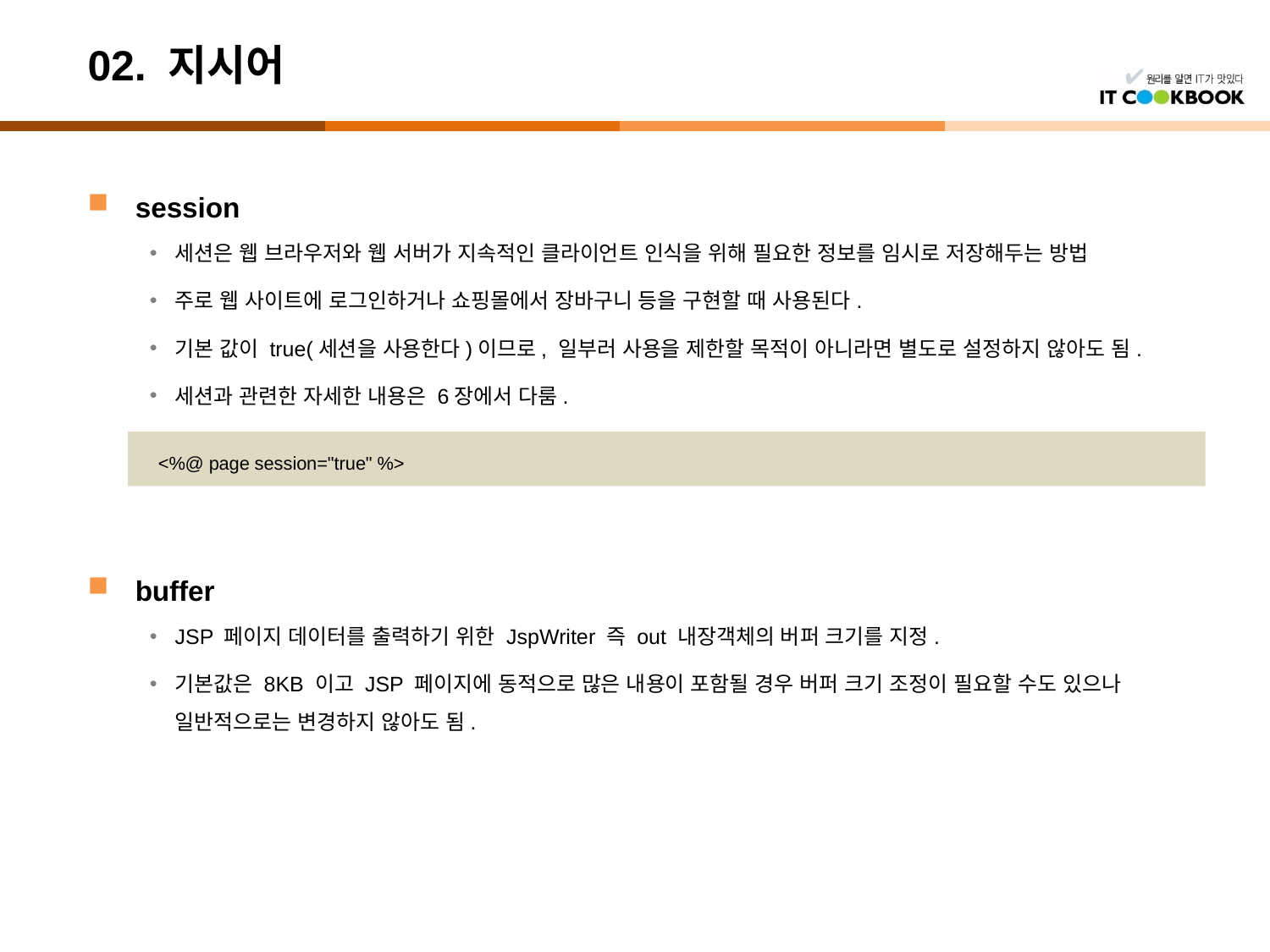

# 02. 지시어
session
세션은 웹 브라우저와 웹 서버가 지속적인 클라이언트 인식을 위해 필요한 정보를 임시로 저장해두는 방법
주로 웹 사이트에 로그인하거나 쇼핑몰에서 장바구니 등을 구현할 때 사용된다.
기본 값이 true(세션을 사용한다)이므로, 일부러 사용을 제한할 목적이 아니라면 별도로 설정하지 않아도 됨.
세션과 관련한 자세한 내용은 6장에서 다룸.

buffer
JSP 페이지 데이터를 출력하기 위한 JspWriter 즉 out 내장객체의 버퍼 크기를 지정.
기본값은 8KB 이고 JSP 페이지에 동적으로 많은 내용이 포함될 경우 버퍼 크기 조정이 필요할 수도 있으나 일반적으로는 변경하지 않아도 됨.

<%@ page session="true" %>